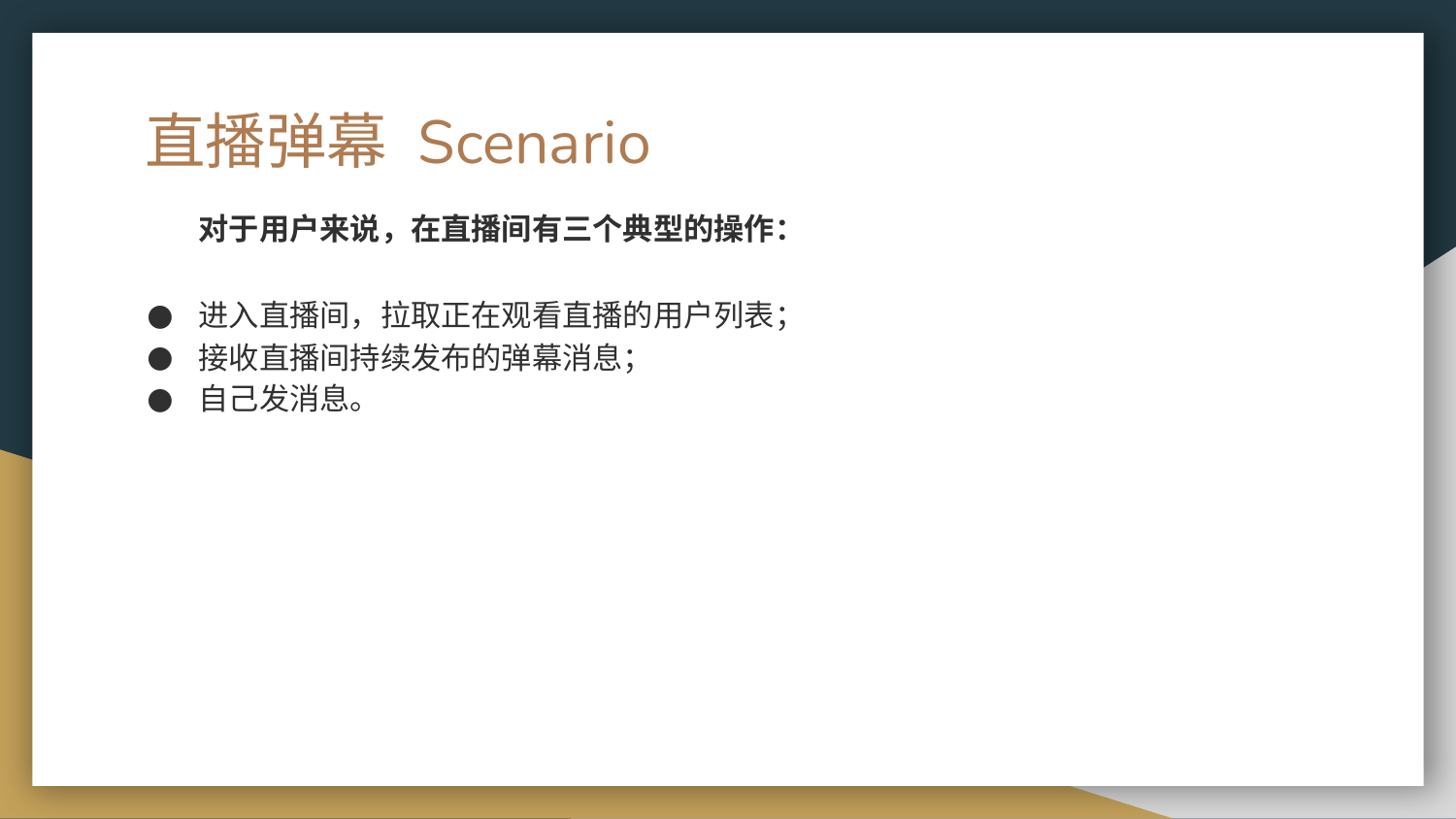

# 直播弹幕 Scenario
对于用户来说，在直播间有三个典型的操作：

进入直播间，拉取正在观看直播的用户列表；
接收直播间持续发布的弹幕消息；
自己发消息。